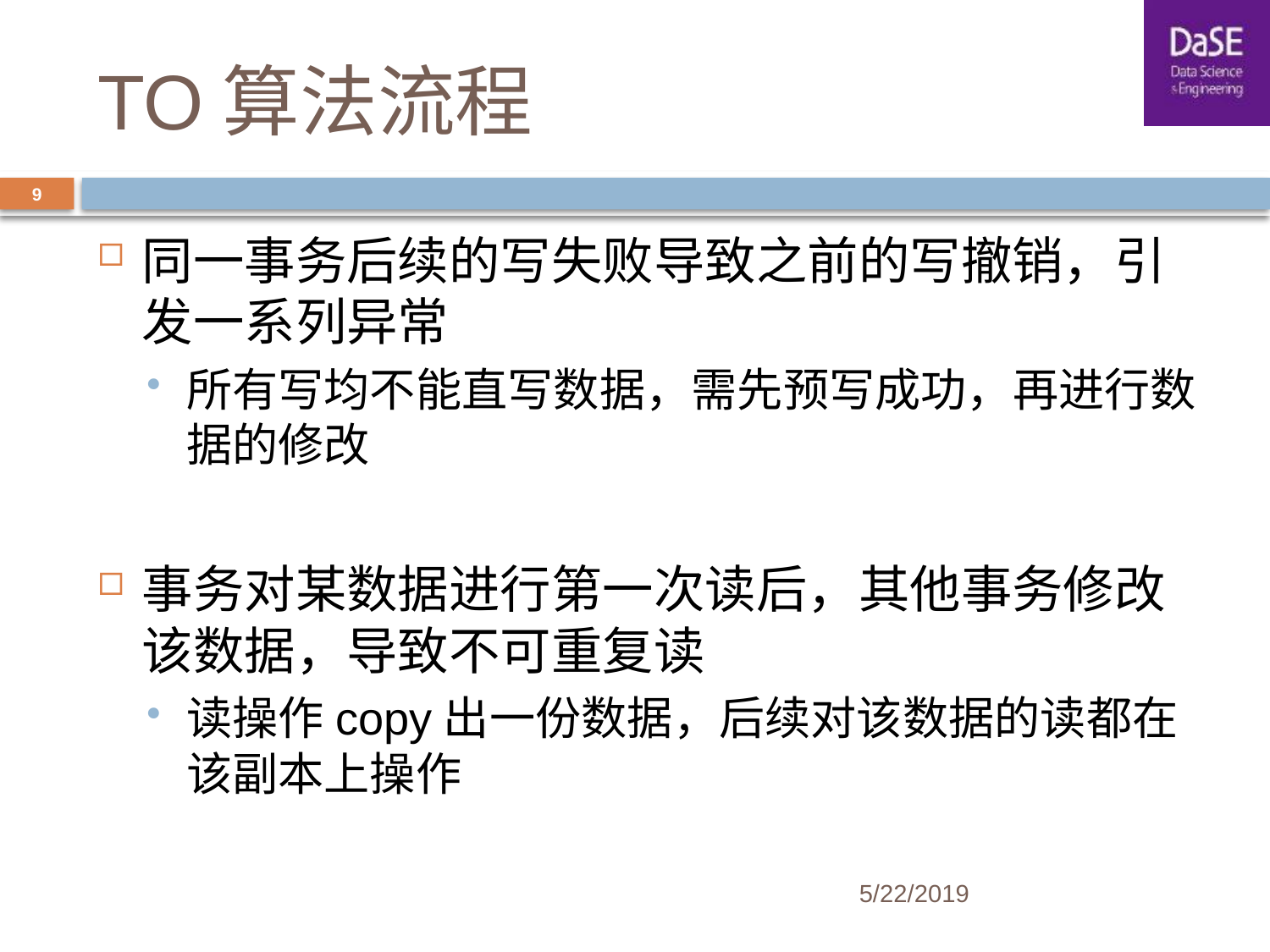

# TO算法流程
9
同一事务后续的写失败导致之前的写撤销，引发一系列异常
所有写均不能直写数据，需先预写成功，再进行数据的修改

事务对某数据进行第一次读后，其他事务修改该数据，导致不可重复读
读操作copy出一份数据，后续对该数据的读都在该副本上操作
5/22/2019